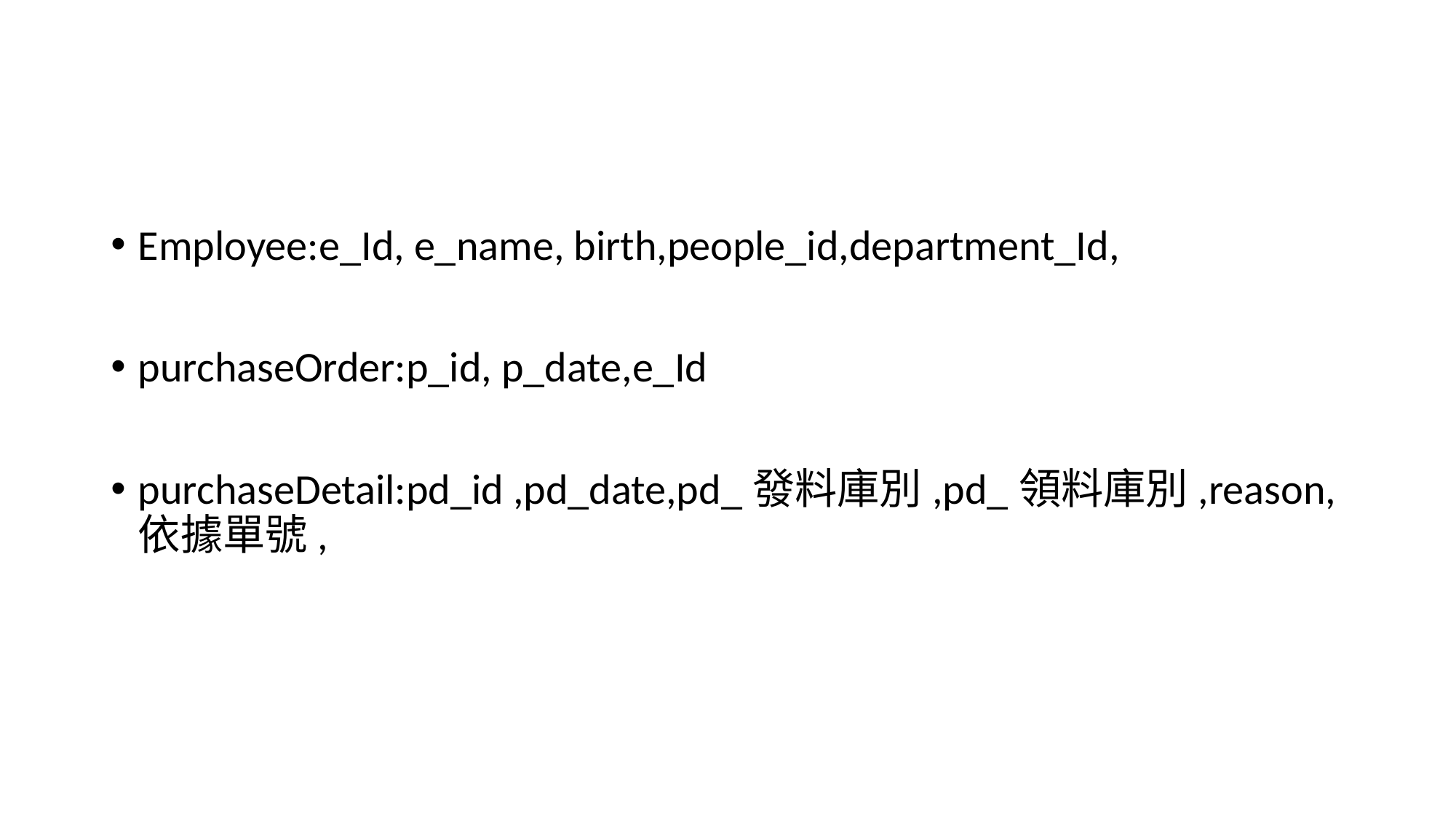

#
Employee:e_Id, e_name, birth,people_id,department_Id,

purchaseOrder:p_id, p_date,e_Id

purchaseDetail:pd_id ,pd_date,pd_發料庫別,pd_領料庫別,reason,依據單號,